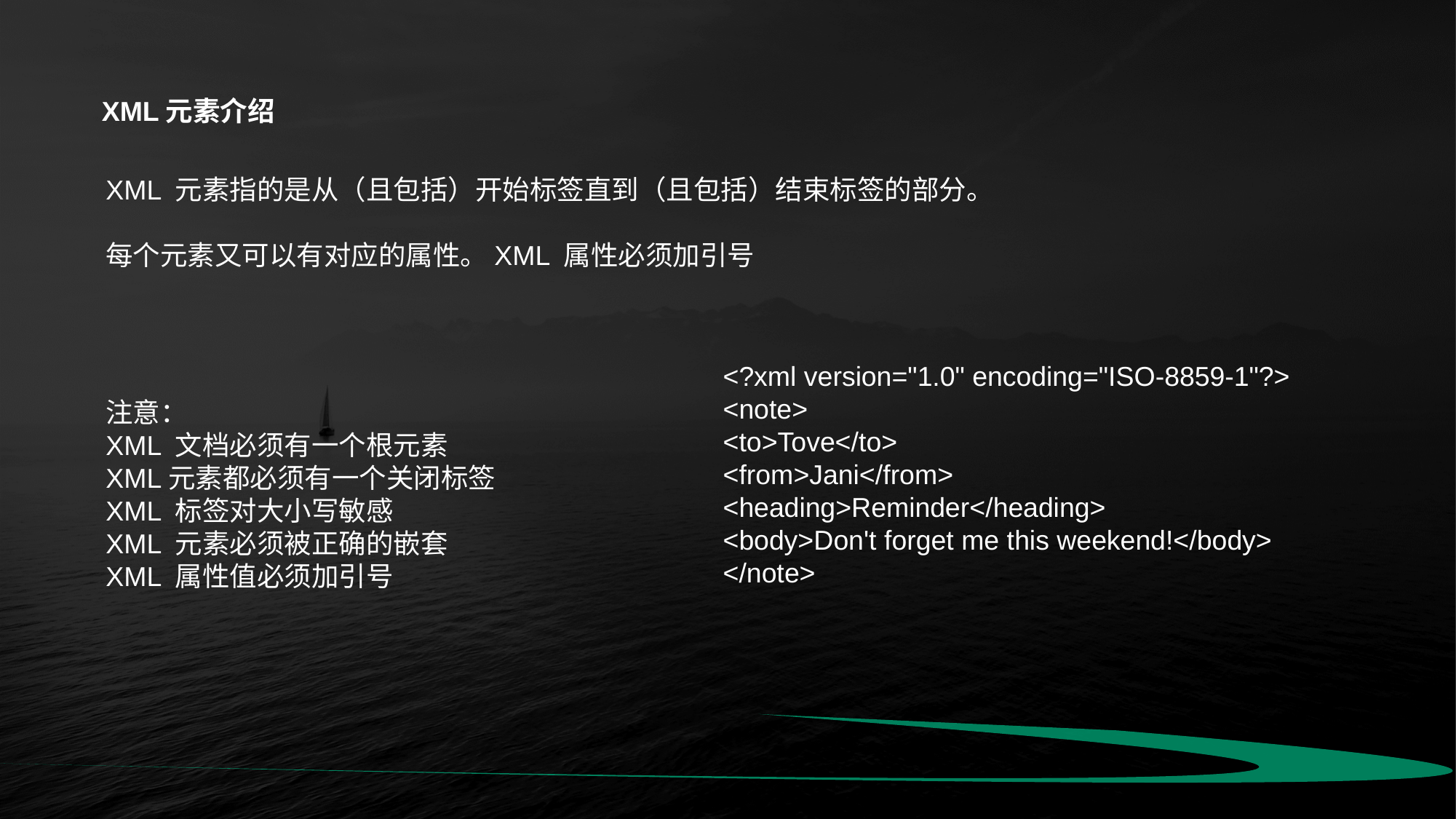

XML元素介绍
XML 元素指的是从（且包括）开始标签直到（且包括）结束标签的部分。

每个元素又可以有对应的属性。XML 属性必须加引号
<?xml version="1.0" encoding="ISO-8859-1"?>
<note>
<to>Tove</to>
<from>Jani</from>
<heading>Reminder</heading>
<body>Don't forget me this weekend!</body>
</note>

注意：
XML 文档必须有一个根元素
XML元素都必须有一个关闭标签
XML 标签对大小写敏感
XML 元素必须被正确的嵌套
XML 属性值必须加引号